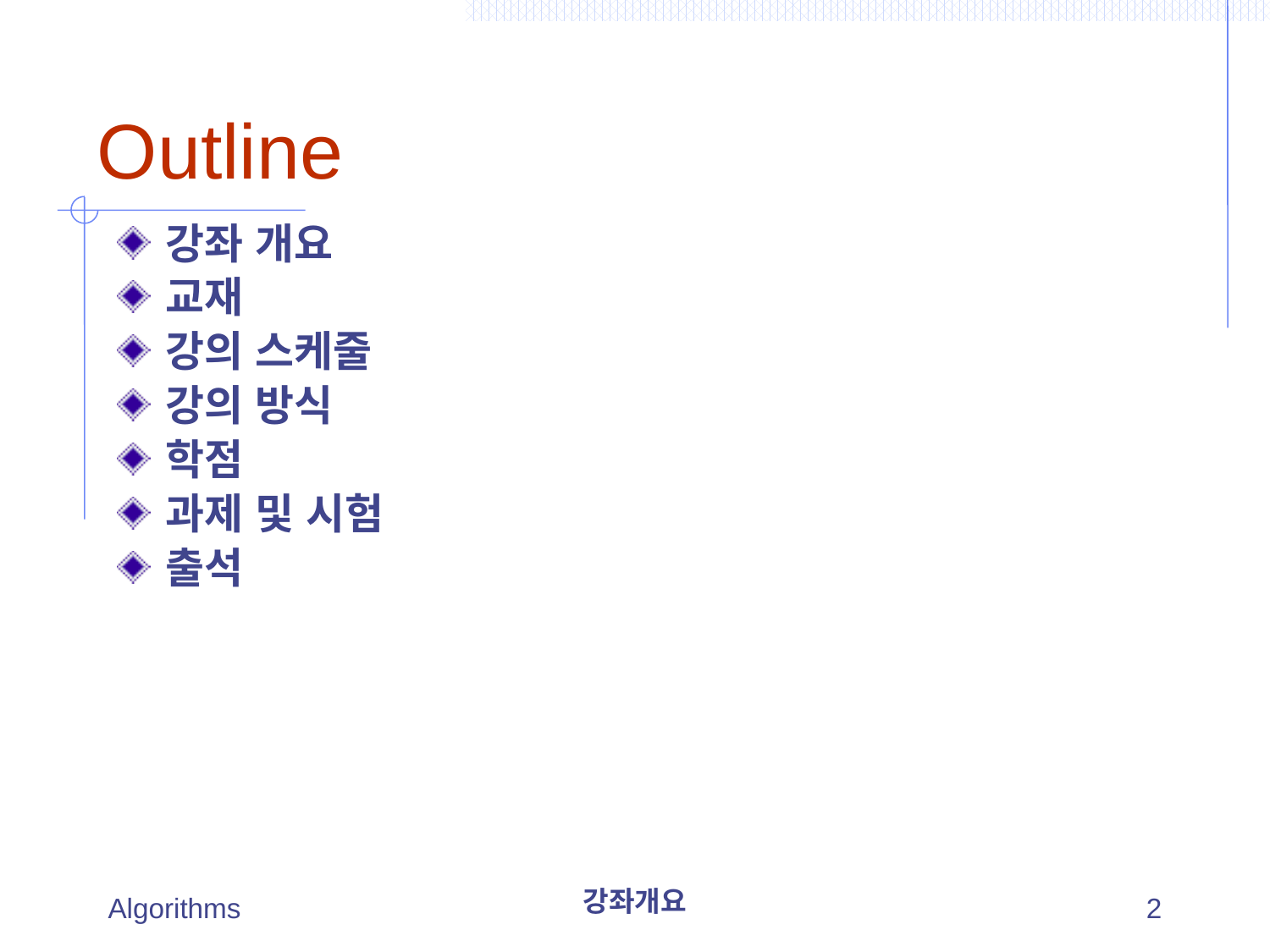

# Outline
강좌 개요
교재
강의 스케줄
강의 방식
학점
과제 및 시험
출석
Algorithms
강좌개요
2